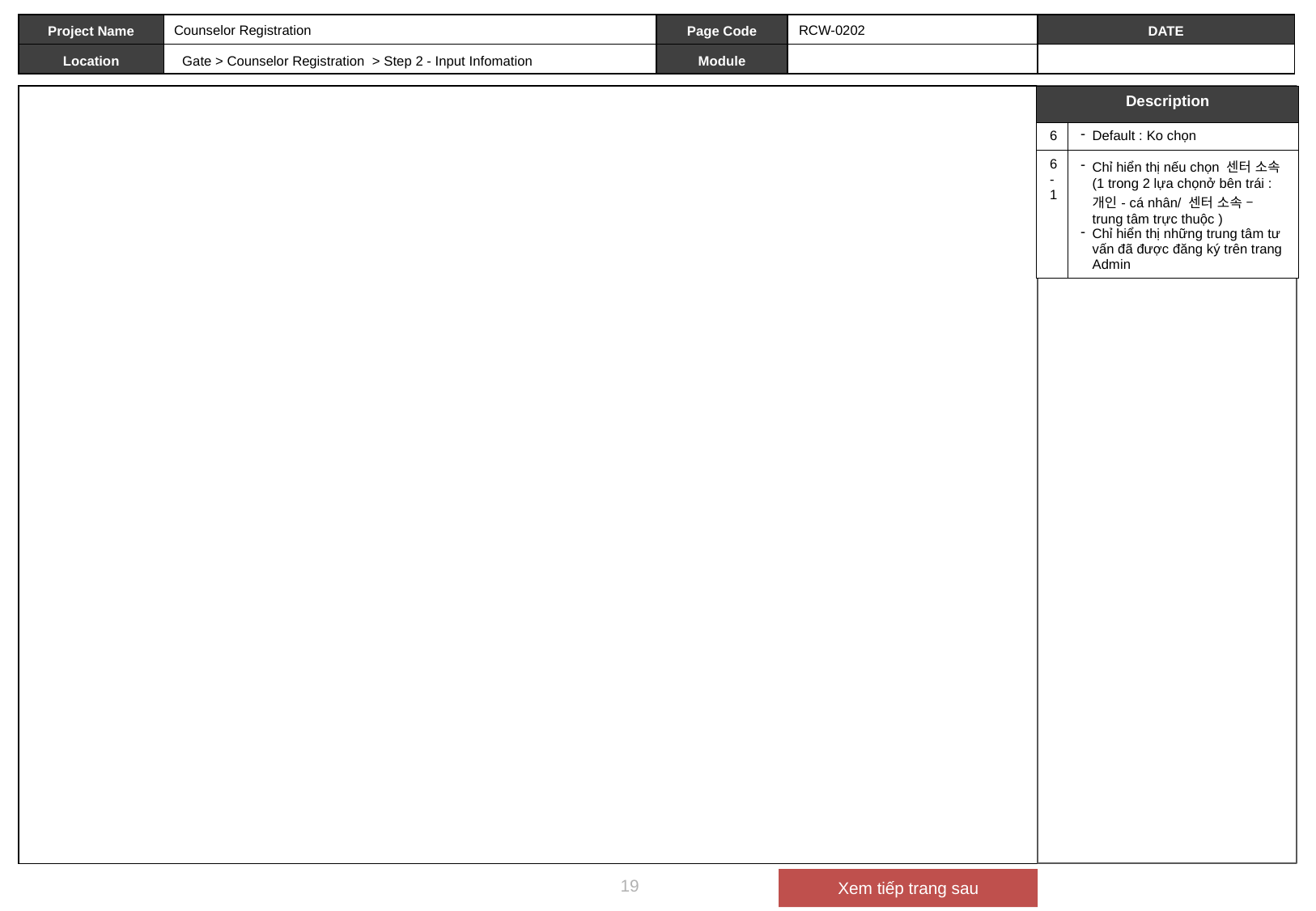

Counselor Registration
RCW-0202
Gate > Counselor Registration  > Step 2 - Input Infomation
| Description |  |
| --- | --- |
| 6 | Default : Ko chọn |
| 6-1 | Chỉ hiển thị nếu chọn 센터 소속 (1 trong 2 lựa chọnở bên trái : 개인- cá nhân/ 센터 소속 –trung tâm trực thuộc ) Chỉ hiển thị những trung tâm tư vấn đã được đăng ký trên trang Admin |
19
Xem tiếp trang sau